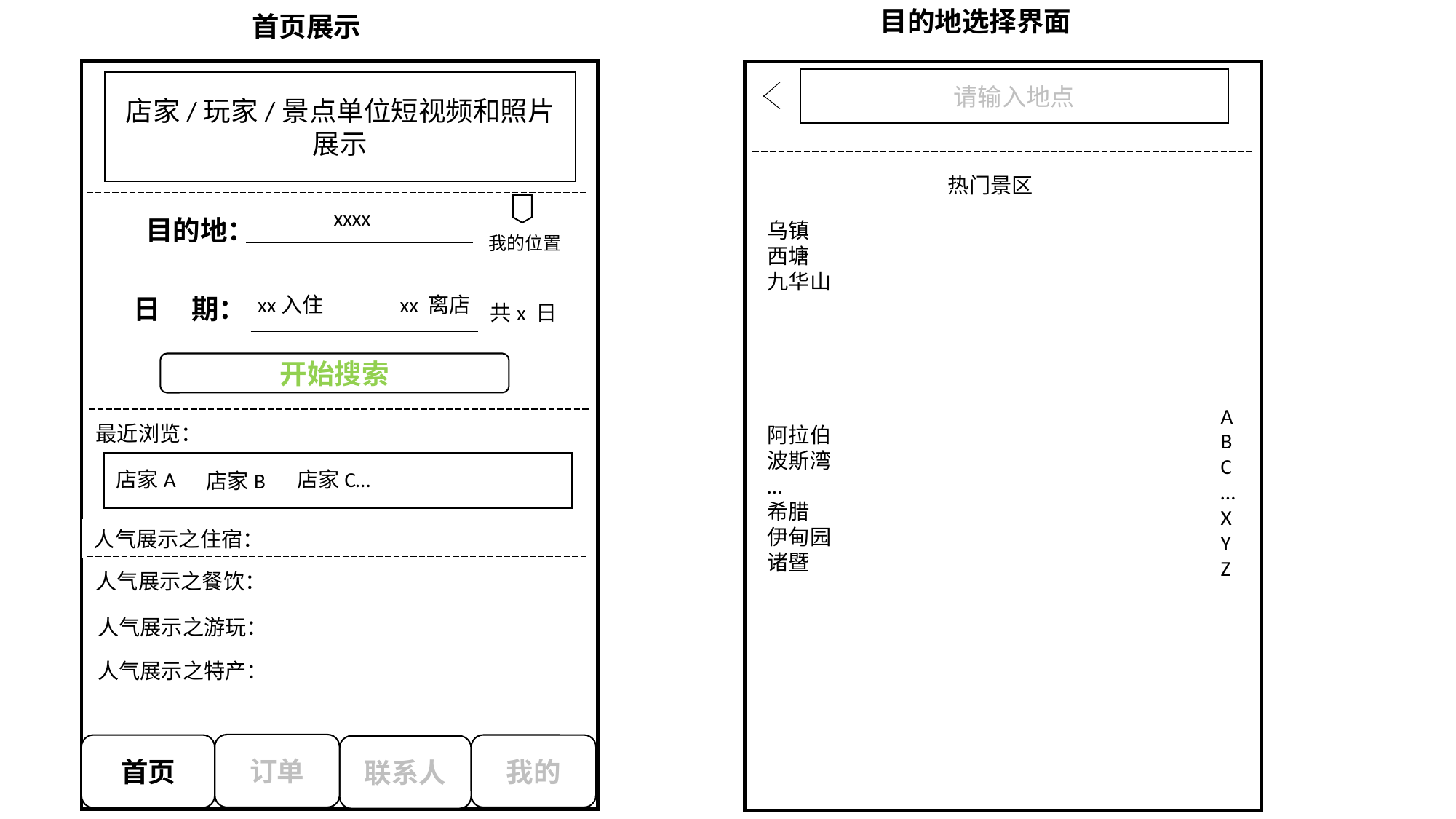

目的地选择界面
首页展示

请输入地点
店家/玩家/景点单位短视频和照片展示
热门景区

xxxx
目的地：
乌镇
西塘
九华山
我的位置
日     期：
xx入住               xx 离店
共x 日
A
B
C
…
X
Y
Z
开始搜索
阿拉伯
波斯湾
…
希腊
伊甸园
诸暨
最近浏览：

店家A
店家C…
店家B
人气展示之住宿：
人气展示之餐饮：
人气展示之游玩：
人气展示之特产：
订单
首页
我的
联系人